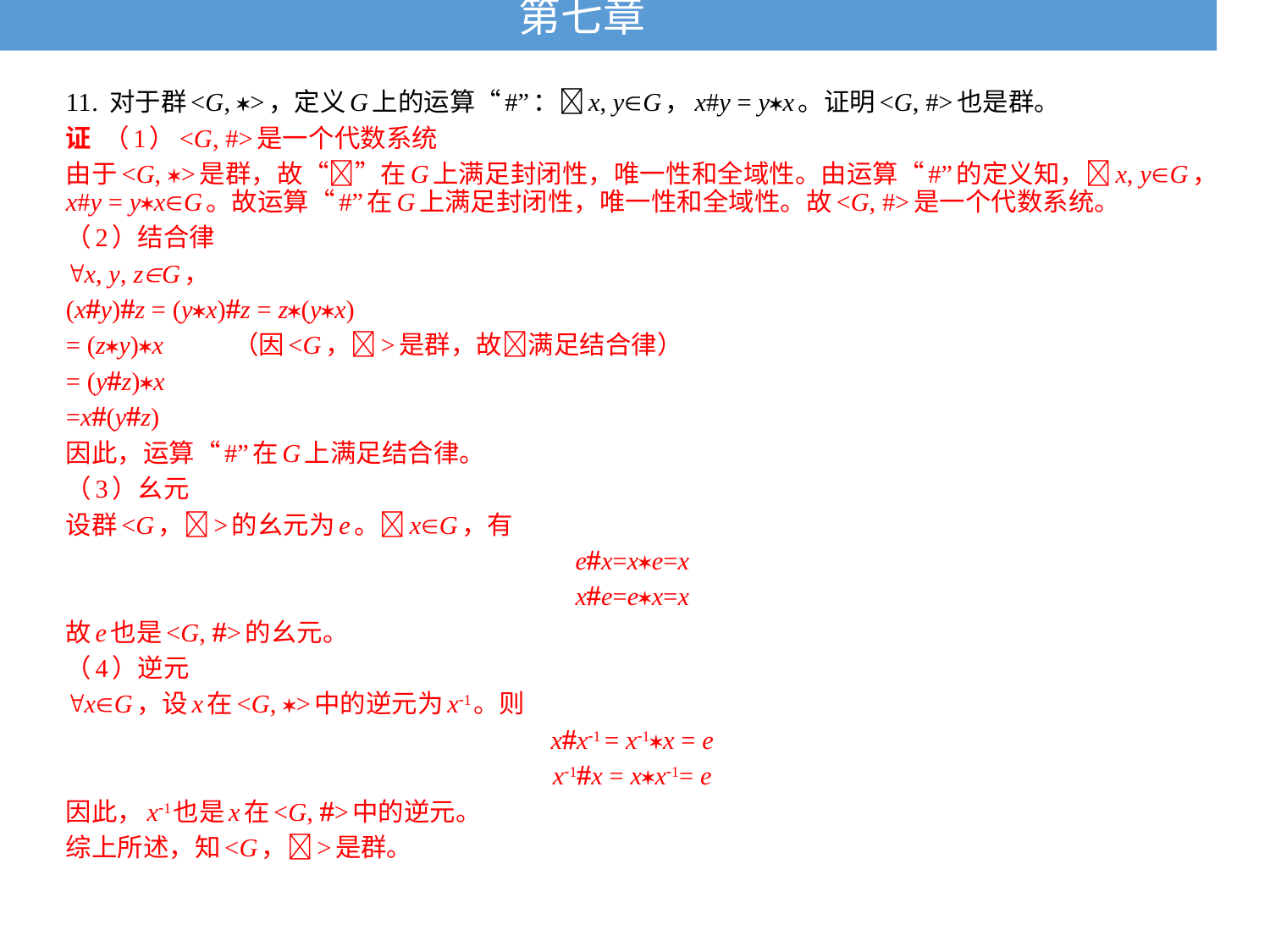

# 第七章
11. 对于群<G, ∗>，定义G上的运算“#”：∀x, y∈G，x#y = y∗x。证明<G, #>也是群。
证  （1）<G, #>是一个代数系统
由于<G, ∗>是群，故“∗”在G上满足封闭性，唯一性和全域性。由运算“#”的定义知，∀x, y∈G，x#y = y∗x∈G。故运算“#”在G上满足封闭性，唯一性和全域性。故<G, #>是一个代数系统。
（2）结合律
∀x, y, z∈G，
(x#y)#z = (y∗x)#z = z∗(y∗x)
= (z∗y)∗x          （因<G，∗>是群，故∗满足结合律）
= (y#z)∗x
=x#(y#z)
因此，运算“#”在G上满足结合律。
（3）幺元
设群<G，∗>的幺元为e。∀x∈G，有
e#x=x∗e=x
x#e=e∗x=x
故e也是<G, #>的幺元。
（4）逆元
∀x∈G，设x在<G, ∗>中的逆元为x−1。则
x#x−1 = x−1∗x = e
x−1#x = x∗x−1= e
因此，x−1也是x在<G, #>中的逆元。
综上所述，知<G，#>是群。